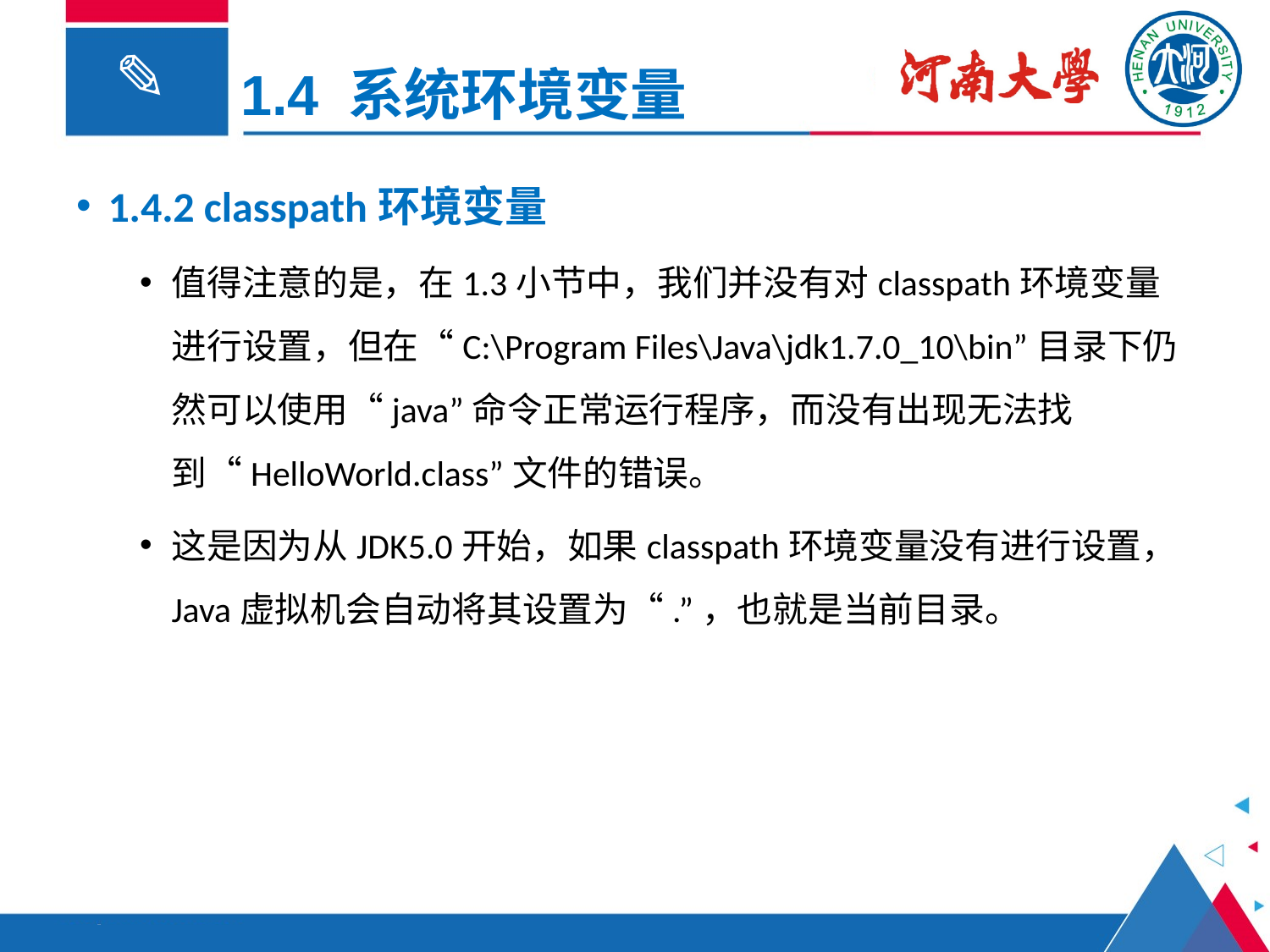

1.4 系统环境变量
1.4.2 classpath环境变量
值得注意的是，在1.3小节中，我们并没有对classpath环境变量进行设置，但在“C:\Program Files\Java\jdk1.7.0_10\bin”目录下仍然可以使用“java”命令正常运行程序，而没有出现无法找到“HelloWorld.class”文件的错误。
这是因为从JDK5.0开始，如果classpath环境变量没有进行设置，Java虚拟机会自动将其设置为“.”，也就是当前目录。